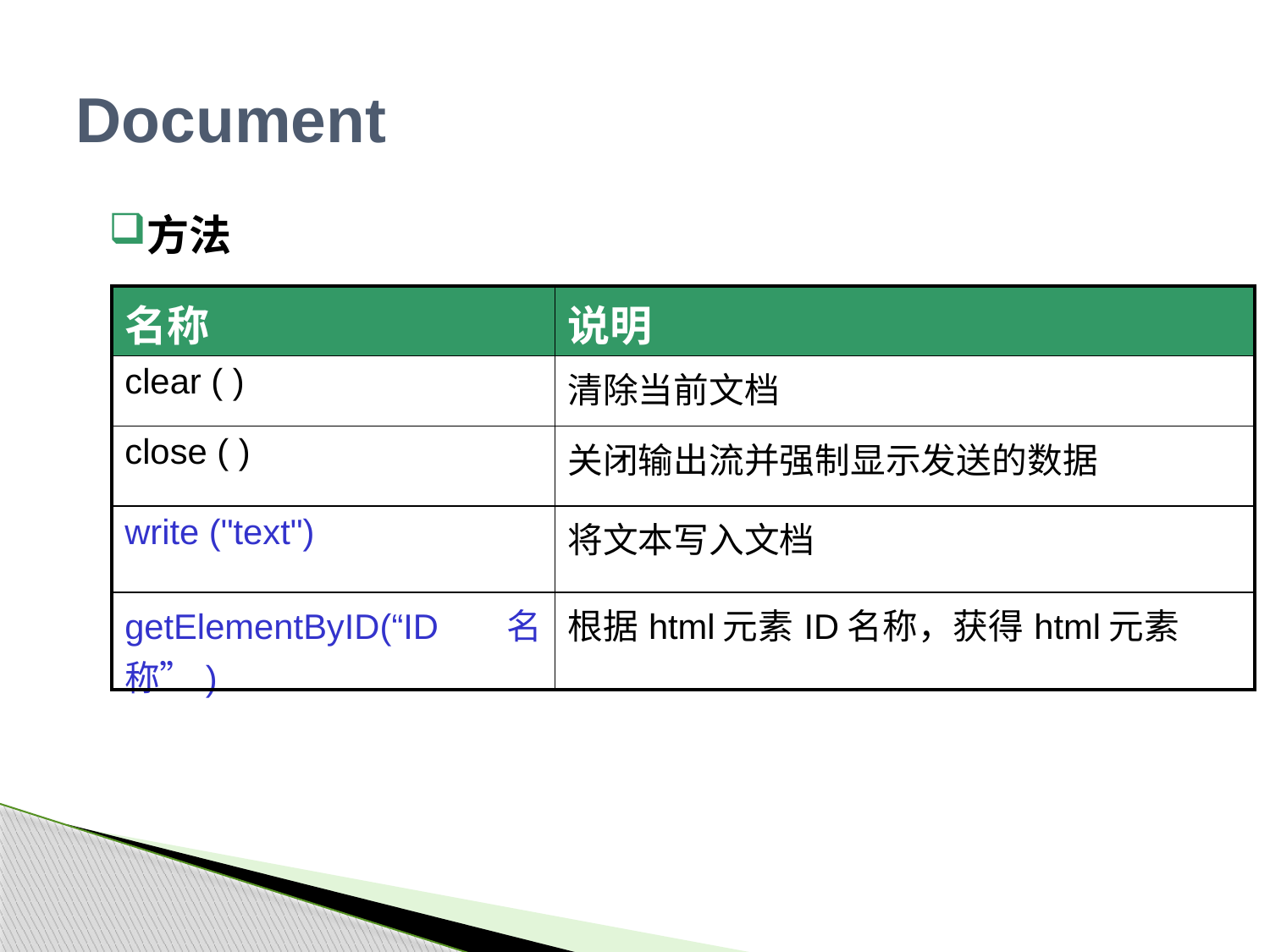

# Document
方法
| 名称 | 说明 |
| --- | --- |
| clear ( ) | 清除当前文档 |
| close ( ) | 关闭输出流并强制显示发送的数据 |
| write ("text") | 将文本写入文档 |
| getElementByID(“ID名称”) | 根据html元素ID名称，获得html元素 |